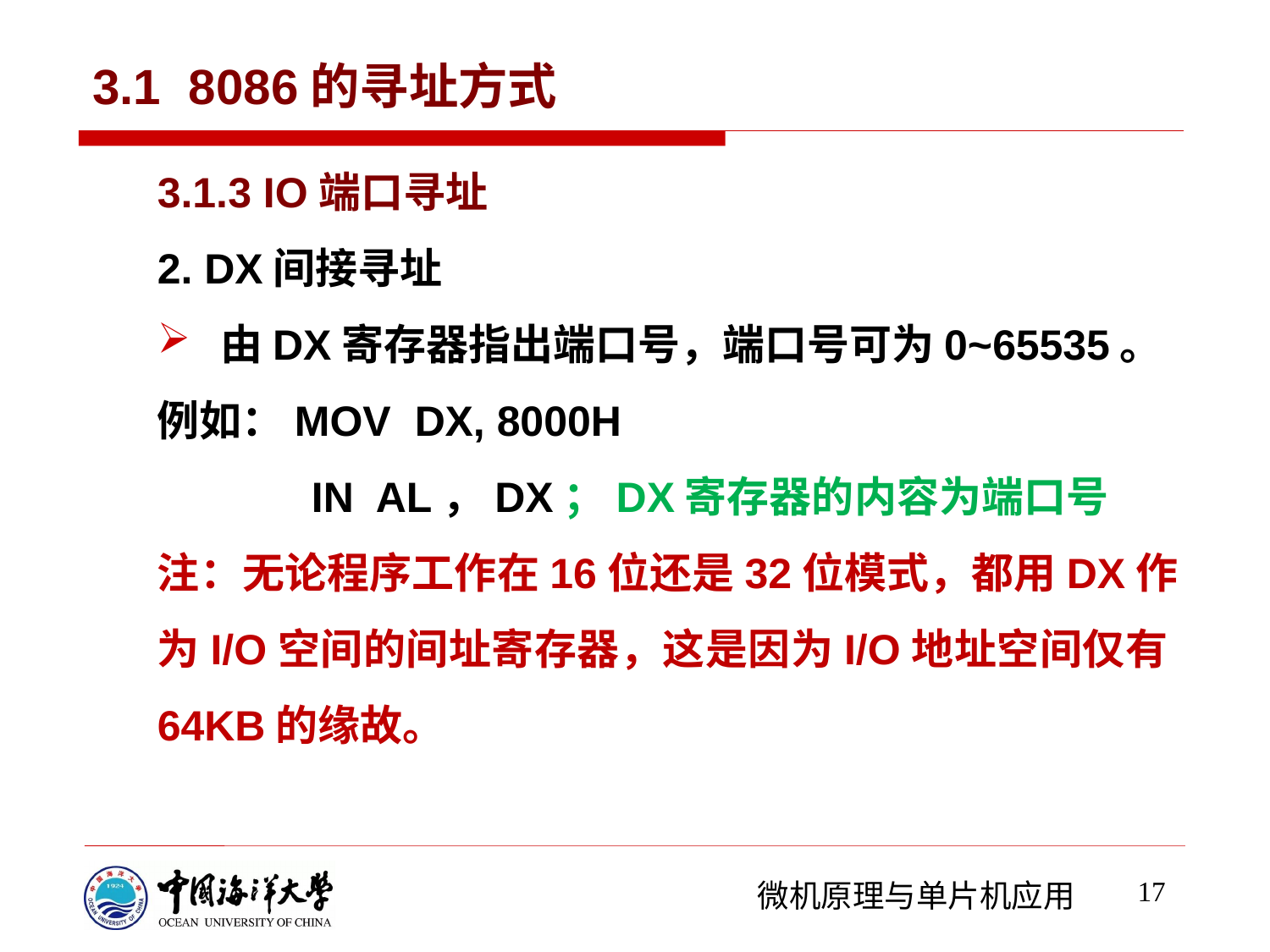

# 3.1  8086的寻址方式
3.1.3 IO端口寻址
2. DX间接寻址
  由DX寄存器指出端口号，端口号可为0~65535。
例如：MOV  DX, 8000H
             IN  AL，DX；DX寄存器的内容为端口号
注：无论程序工作在16位还是32位模式，都用DX作为I/O空间的间址寄存器，这是因为I/O地址空间仅有64KB的缘故。

17